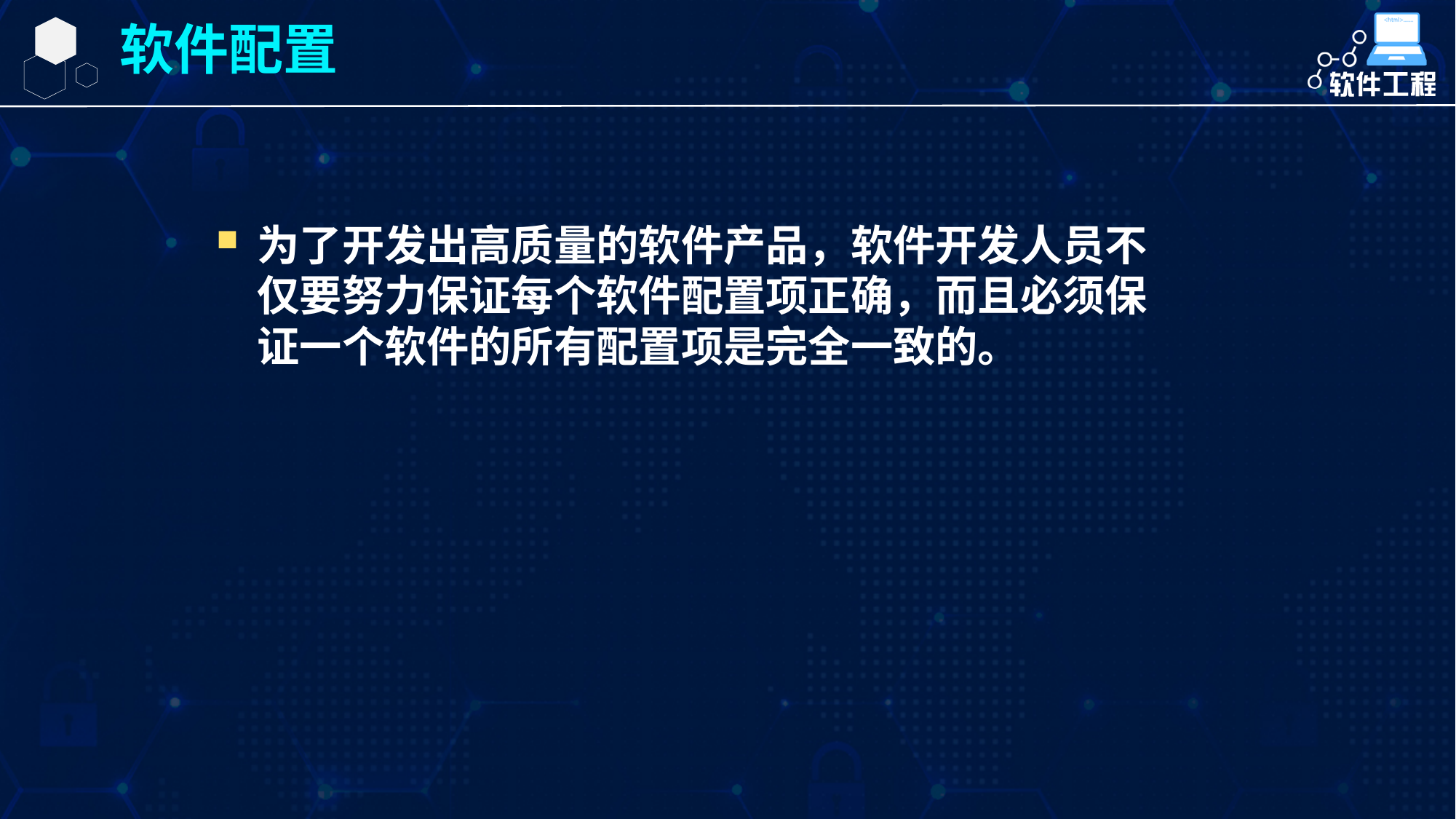

软件配置
为了开发出高质量的软件产品，软件开发人员不仅要努力保证每个软件配置项正确，而且必须保证一个软件的所有配置项是完全一致的。